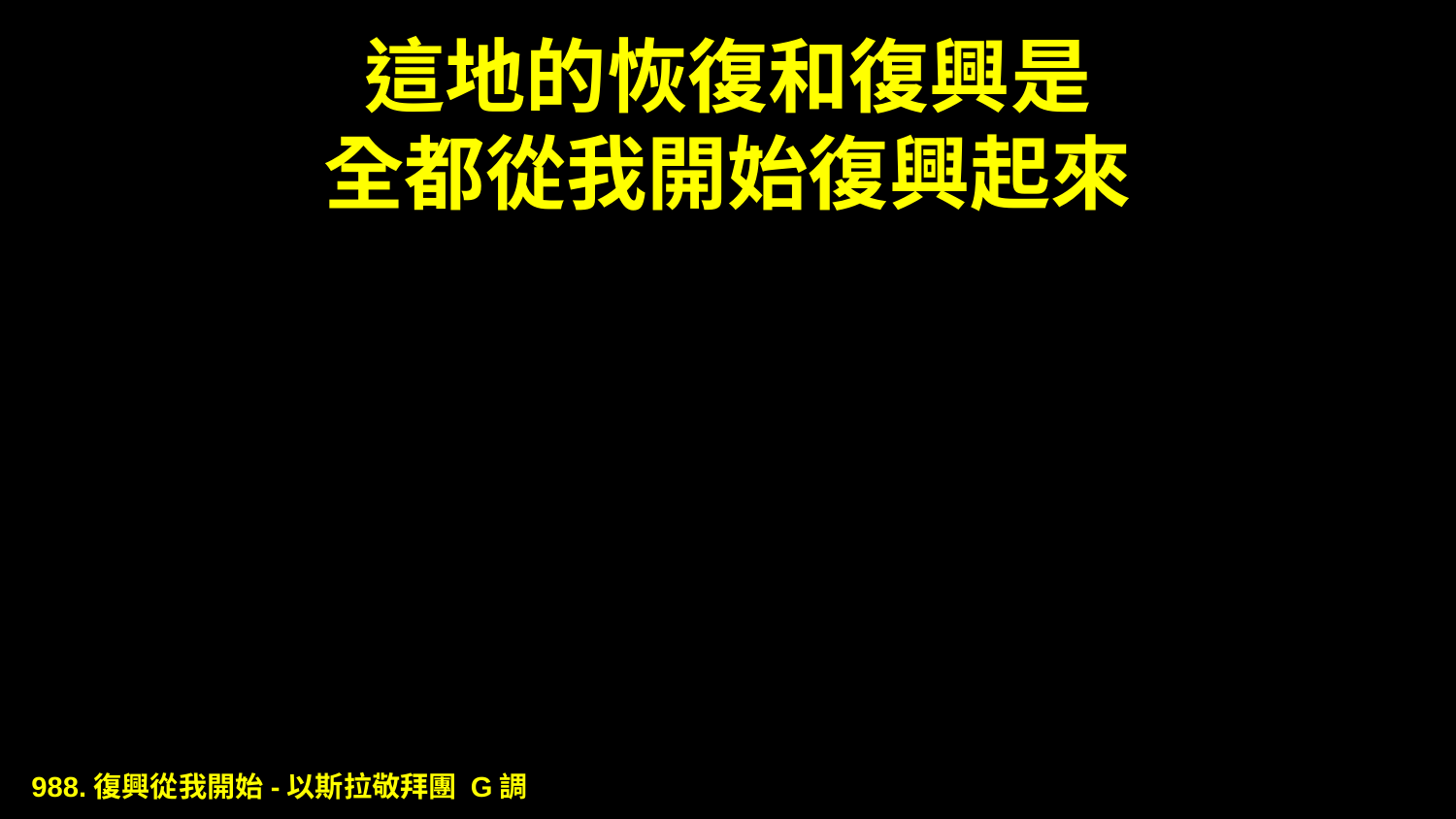

# 這地的恢復和復興是 全都從我開始復興起來
988.復興從我開始-以斯拉敬拜團 G調